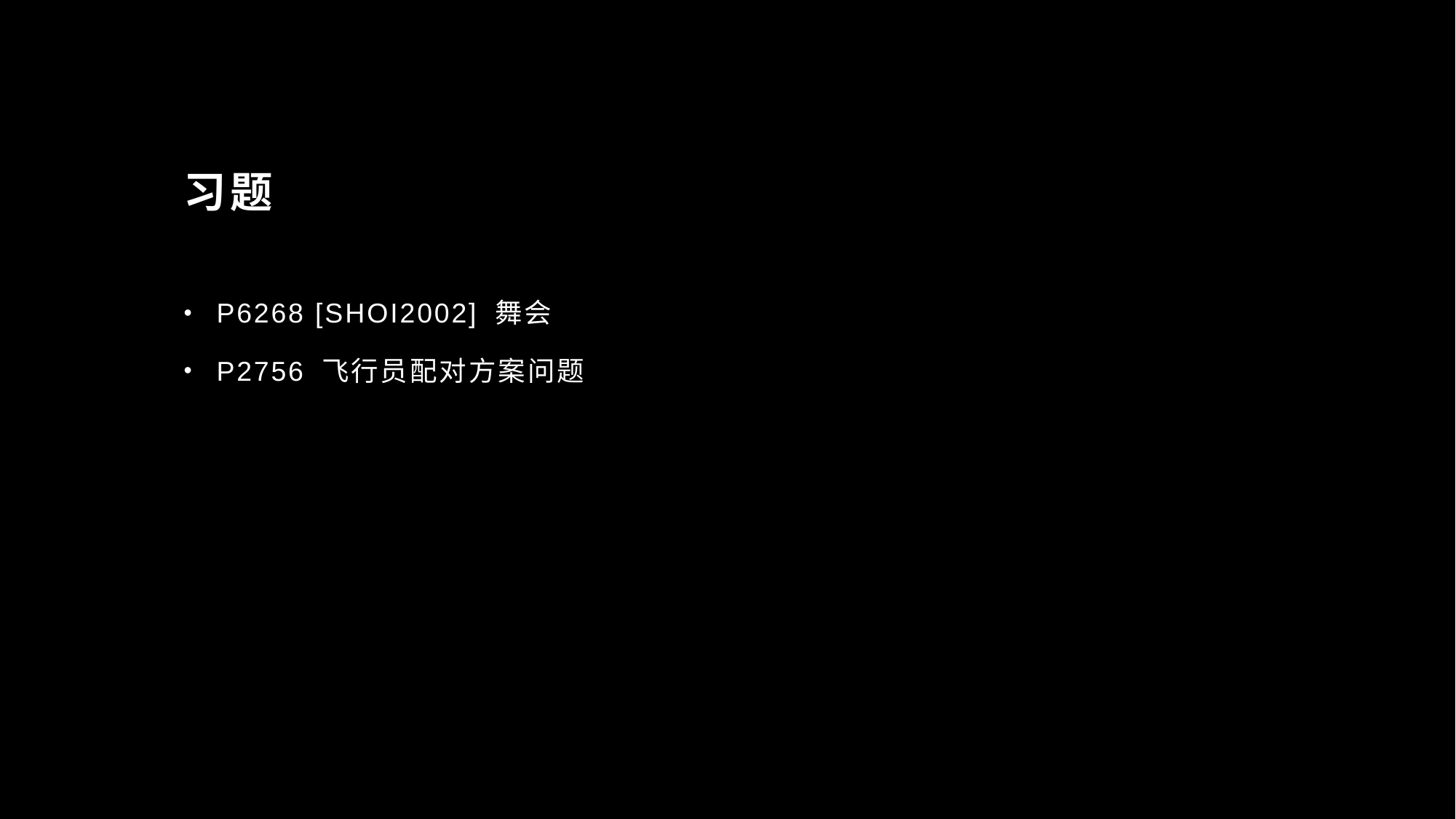

# 习题
P6268 [SHOI2002] 舞会
P2756 飞行员配对方案问题